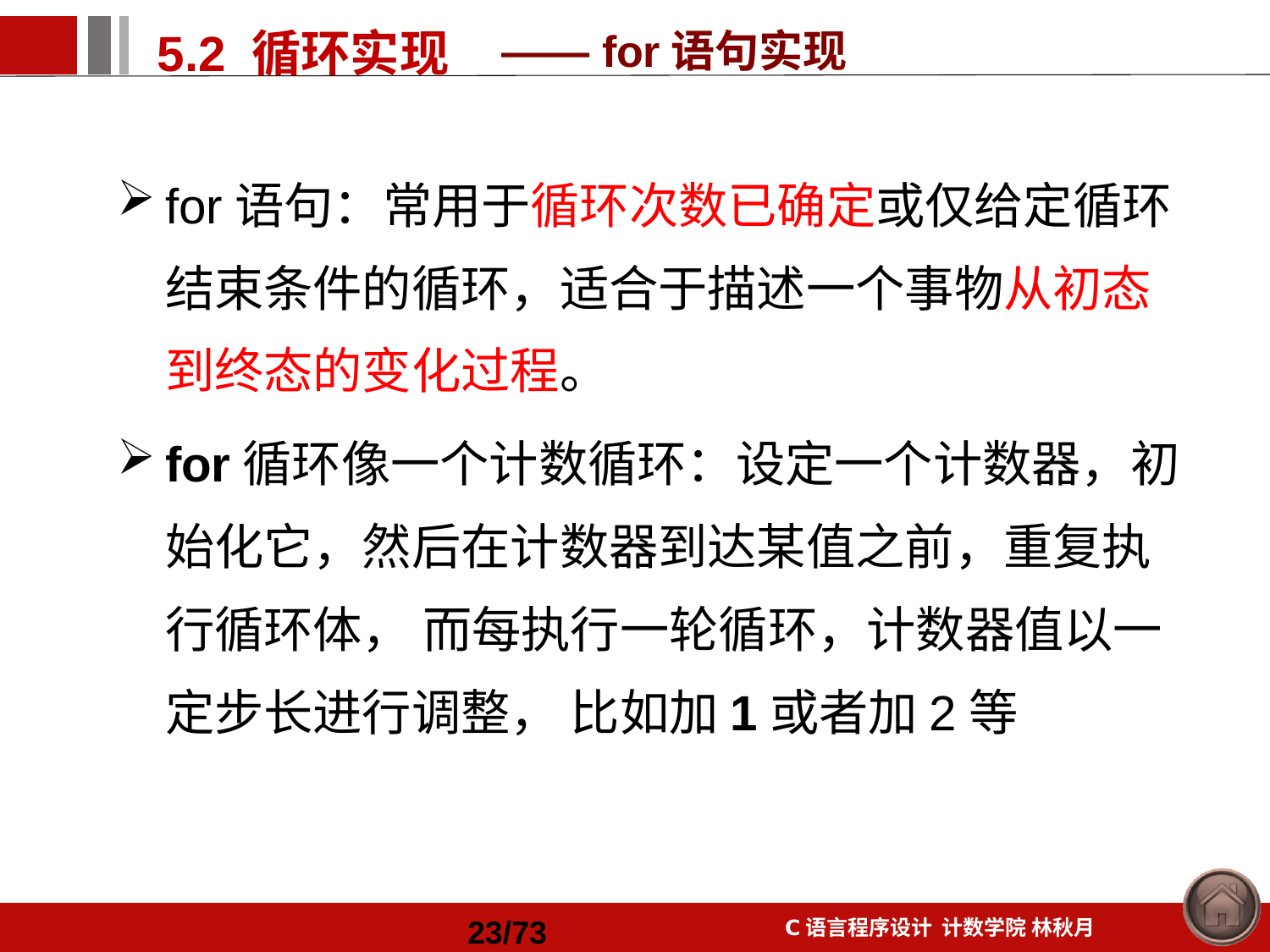

—— for语句实现
for语句：常用于循环次数已确定或仅给定循环结束条件的循环，适合于描述一个事物从初态到终态的变化过程。
for循环像一个计数循环：设定一个计数器，初始化它，然后在计数器到达某值之前，重复执行循环体， 而每执行一轮循环，计数器值以一定步长进行调整， 比如加1或者加2等